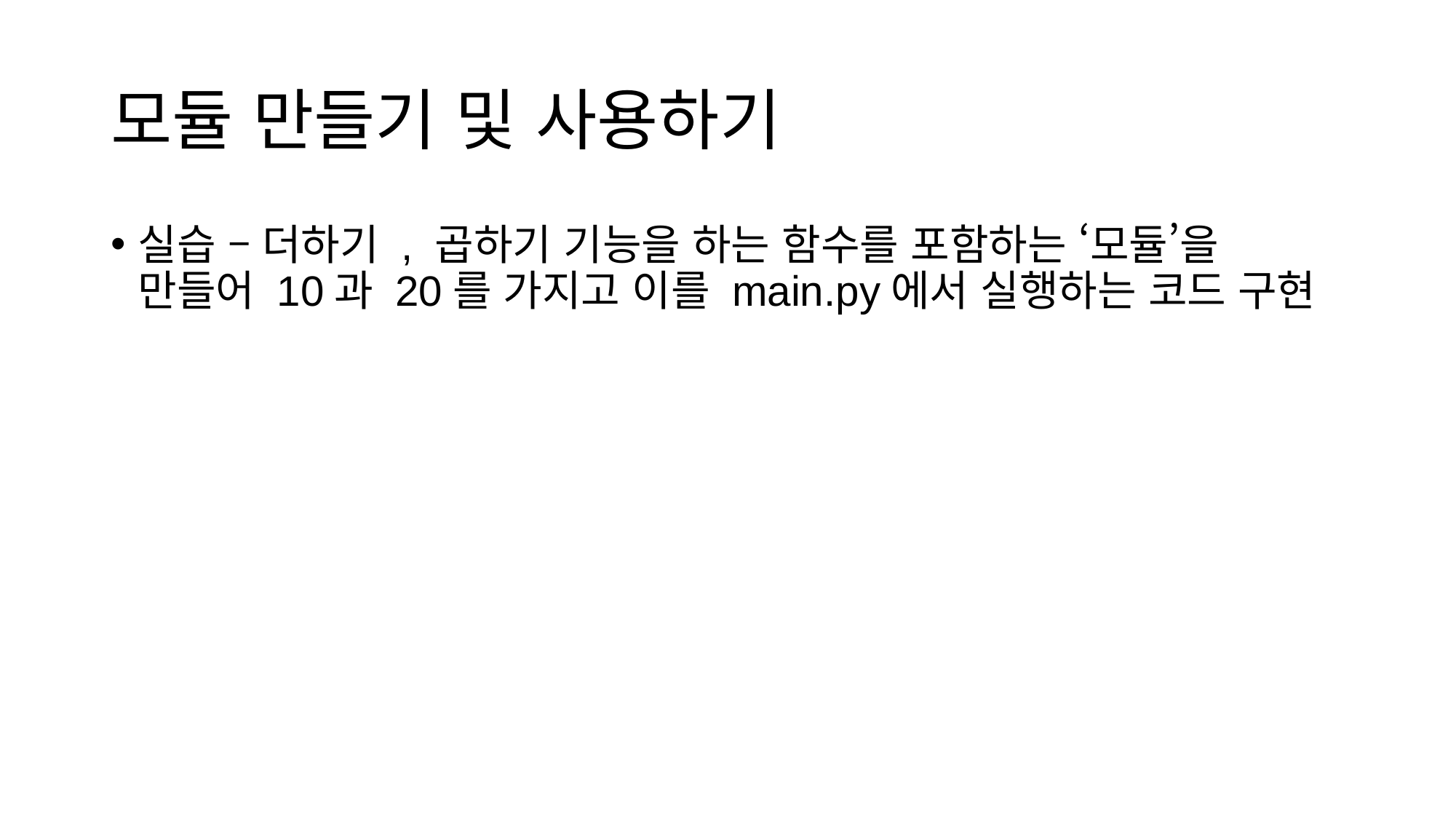

# 모듈 만들기 및 사용하기
실습 – 더하기 , 곱하기 기능을 하는 함수를 포함하는 ‘모듈’을 만들어 10과 20를 가지고 이를 main.py에서 실행하는 코드 구현